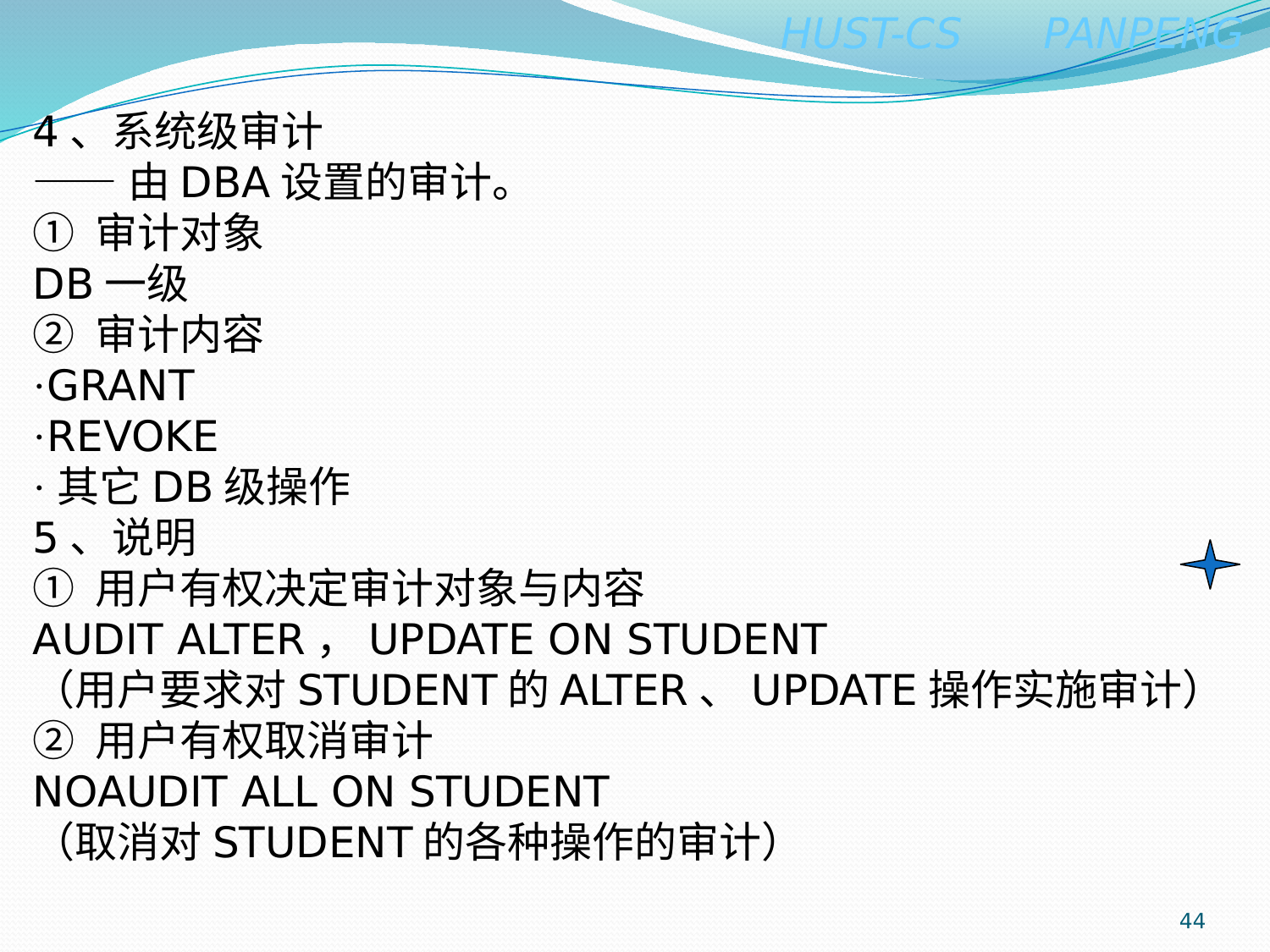

4、系统级审计
——由DBA设置的审计。
① 审计对象
DB一级
② 审计内容
·GRANT
·REVOKE
·其它DB级操作
5、说明
① 用户有权决定审计对象与内容
AUDIT ALTER，UPDATE ON STUDENT
（用户要求对STUDENT的ALTER、UPDATE操作实施审计）
② 用户有权取消审计
NOAUDIT ALL ON STUDENT
（取消对STUDENT的各种操作的审计）

44